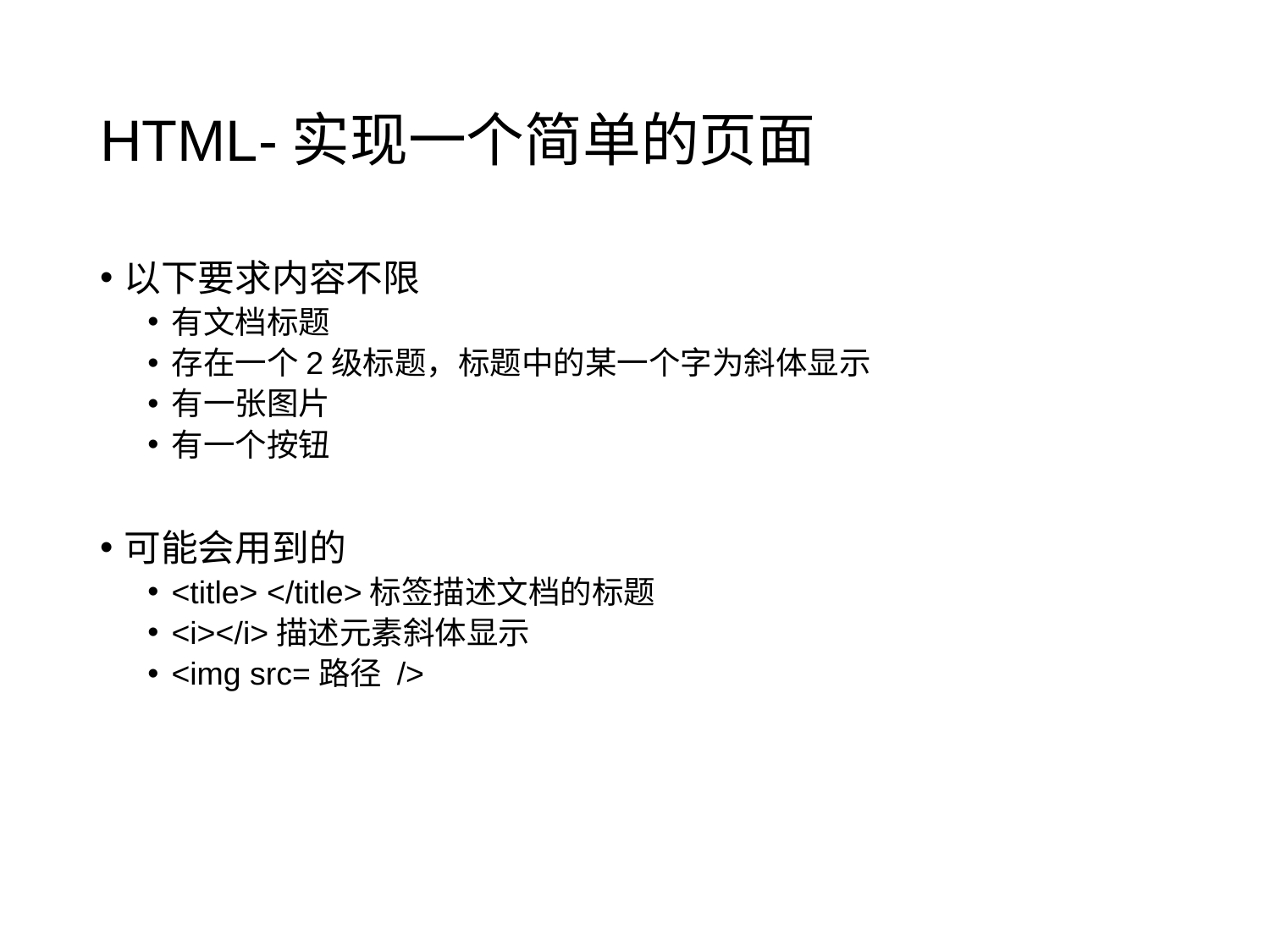

# HTML-实现一个简单的页面
以下要求内容不限
有文档标题
存在一个2级标题，标题中的某一个字为斜体显示
有一张图片
有一个按钮

可能会用到的
<title> </title>标签描述文档的标题
<i></i>描述元素斜体显示
<img src=路径 />